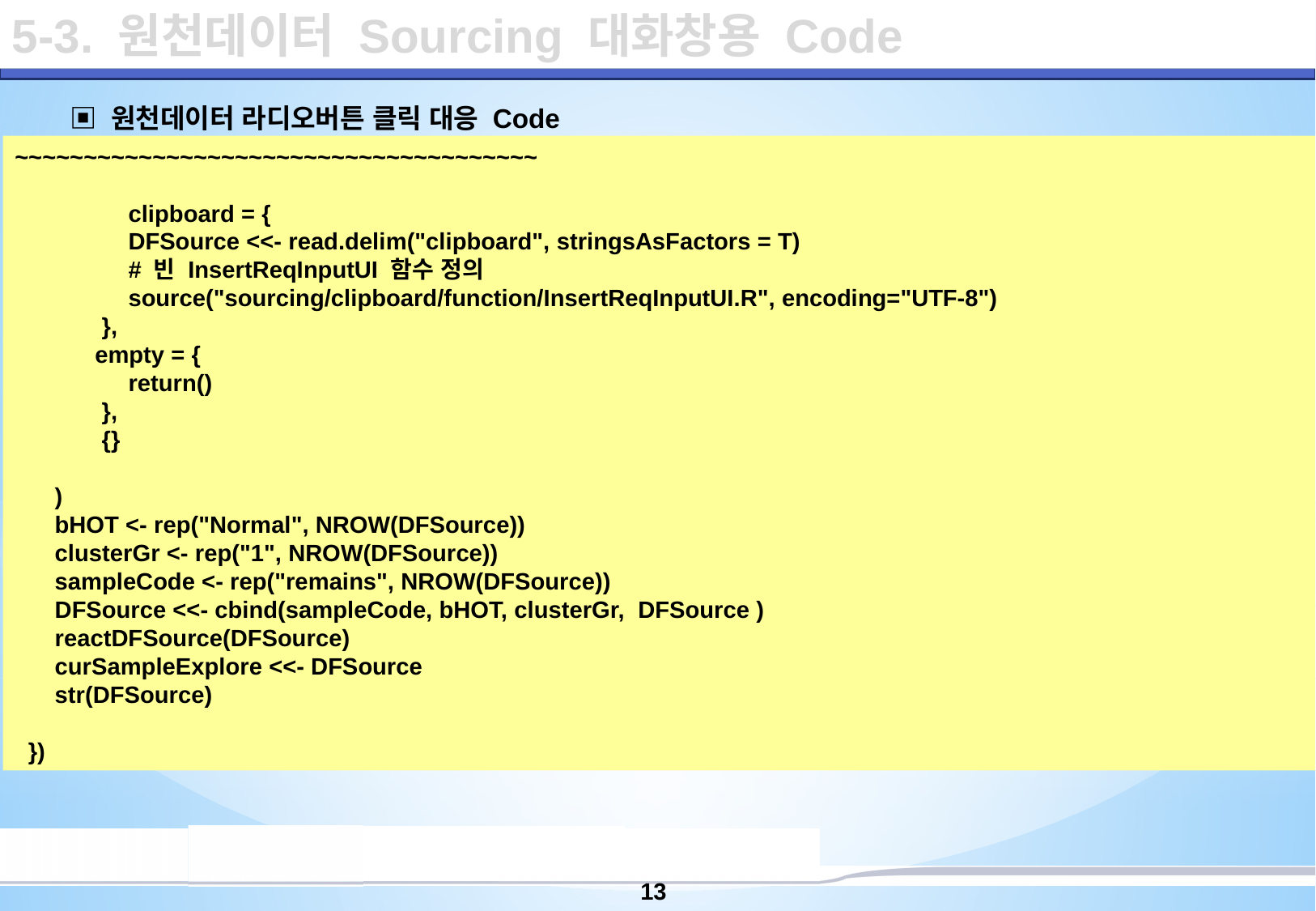

5-3. 원천데이터 Sourcing 대화창용 Code

▣ 원천데이터 라디오버튼 클릭 대응 Code
~~~~~~~~~~~~~~~~~~~~~~~~~~~~~~~~~~~~~~

                 clipboard = {
                 DFSource <<- read.delim("clipboard", stringsAsFactors = T)
                 # 빈 InsertReqInputUI 함수 정의
                 source("sourcing/clipboard/function/InsertReqInputUI.R", encoding="UTF-8")
             },
            empty = {
                 return()
             },
             {}

      )
      bHOT <- rep("Normal", NROW(DFSource))
      clusterGr <- rep("1", NROW(DFSource))
      sampleCode <- rep("remains", NROW(DFSource))
      DFSource <<- cbind(sampleCode, bHOT, clusterGr,  DFSource )
      reactDFSource(DFSource)
      curSampleExplore <<- DFSource
      str(DFSource)

  })